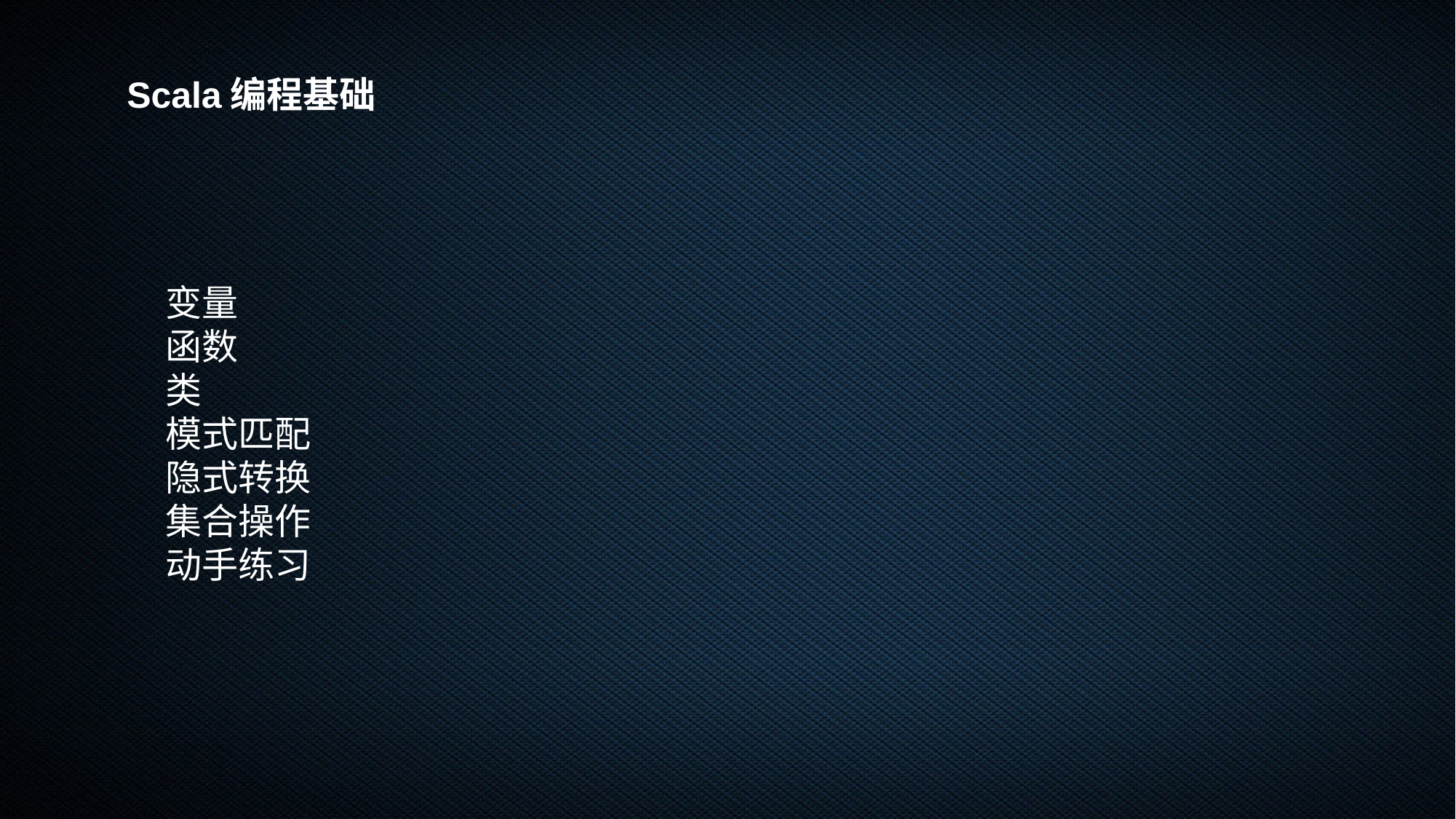

Scala编程基础
变量
函数
类
模式匹配
隐式转换
集合操作
动手练习